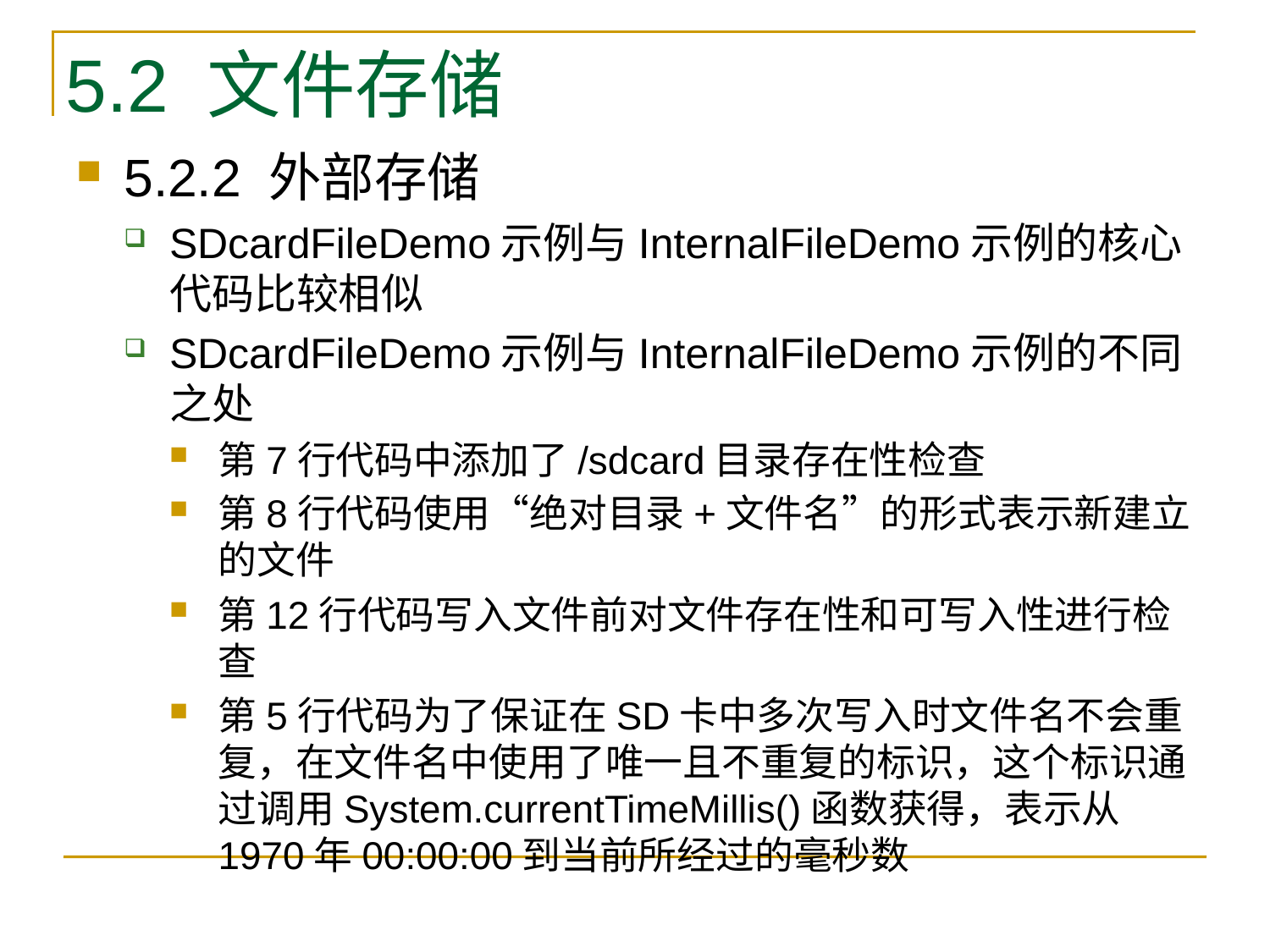

# 5.2 文件存储
5.2.2 外部存储
SDcardFileDemo示例与InternalFileDemo示例的核心代码比较相似
SDcardFileDemo示例与InternalFileDemo示例的不同之处
第7行代码中添加了/sdcard目录存在性检查
第8行代码使用“绝对目录+文件名”的形式表示新建立的文件
第12行代码写入文件前对文件存在性和可写入性进行检查
第5行代码为了保证在SD卡中多次写入时文件名不会重复，在文件名中使用了唯一且不重复的标识，这个标识通过调用System.currentTimeMillis()函数获得，表示从1970年00:00:00到当前所经过的毫秒数